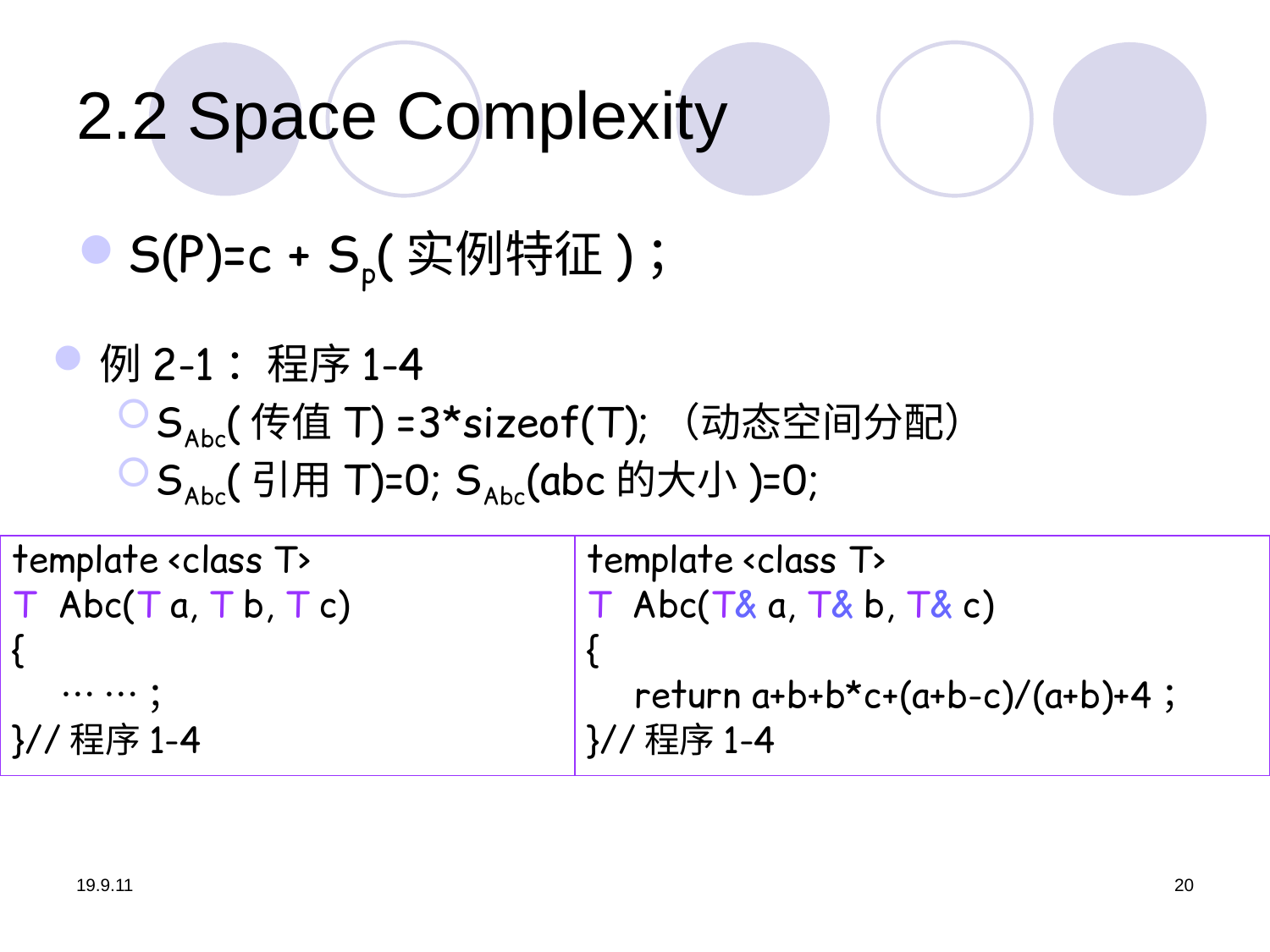

# 2.2 Space Complexity
S(P)=c + Sp(实例特征)；

例2-1：程序1-4
SAbc(传值T) =3*sizeof(T);（动态空间分配）
SAbc(引用T)=0; SAbc(abc的大小)=0;
template <class T>
T  Abc(T a, T b, T c)
{
	… …；
}//程序1-4
template <class T>
T  Abc(T& a, T& b, T& c)
{
	return a+b+b*c+(a+b-c)/(a+b)+4；
}//程序1-4
19.9.11
20